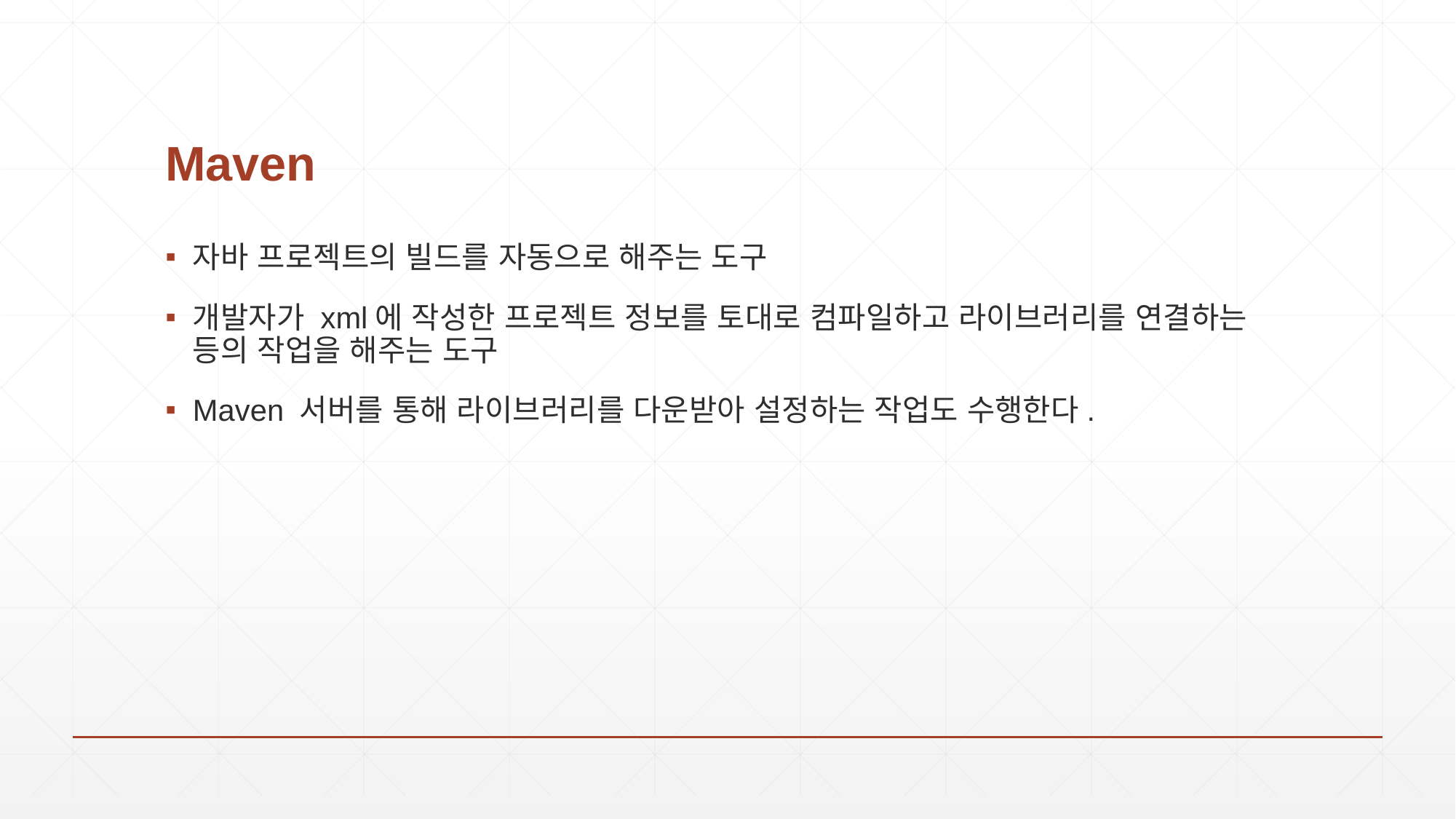

# Maven
자바 프로젝트의 빌드를 자동으로 해주는 도구
개발자가 xml에 작성한 프로젝트 정보를 토대로 컴파일하고 라이브러리를 연결하는 등의 작업을 해주는 도구
Maven 서버를 통해 라이브러리를 다운받아 설정하는 작업도 수행한다.